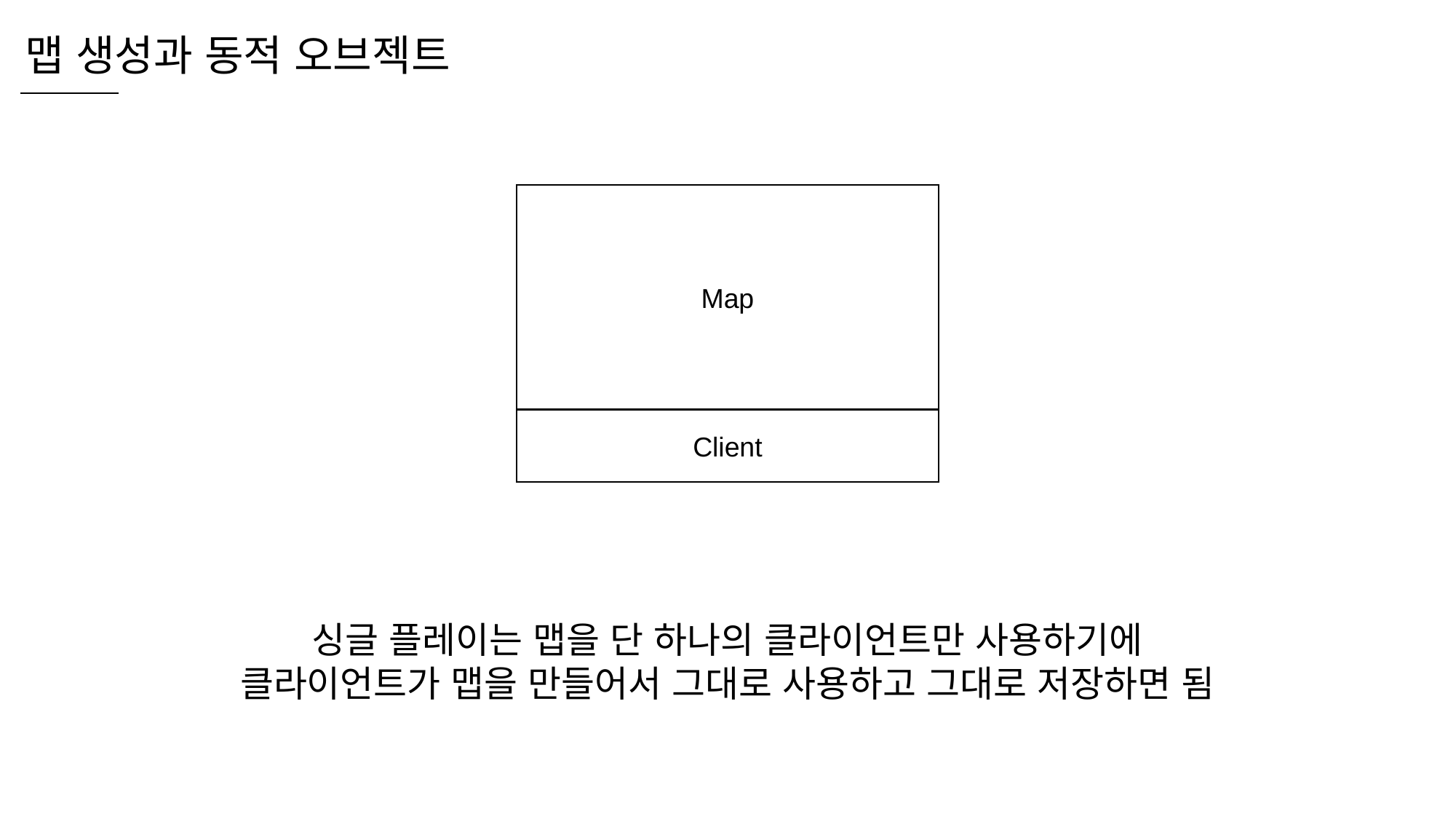

맵 생성과 동적 오브젝트
Map
Client
싱글 플레이는 맵을 단 하나의 클라이언트만 사용하기에
클라이언트가 맵을 만들어서 그대로 사용하고 그대로 저장하면 됨